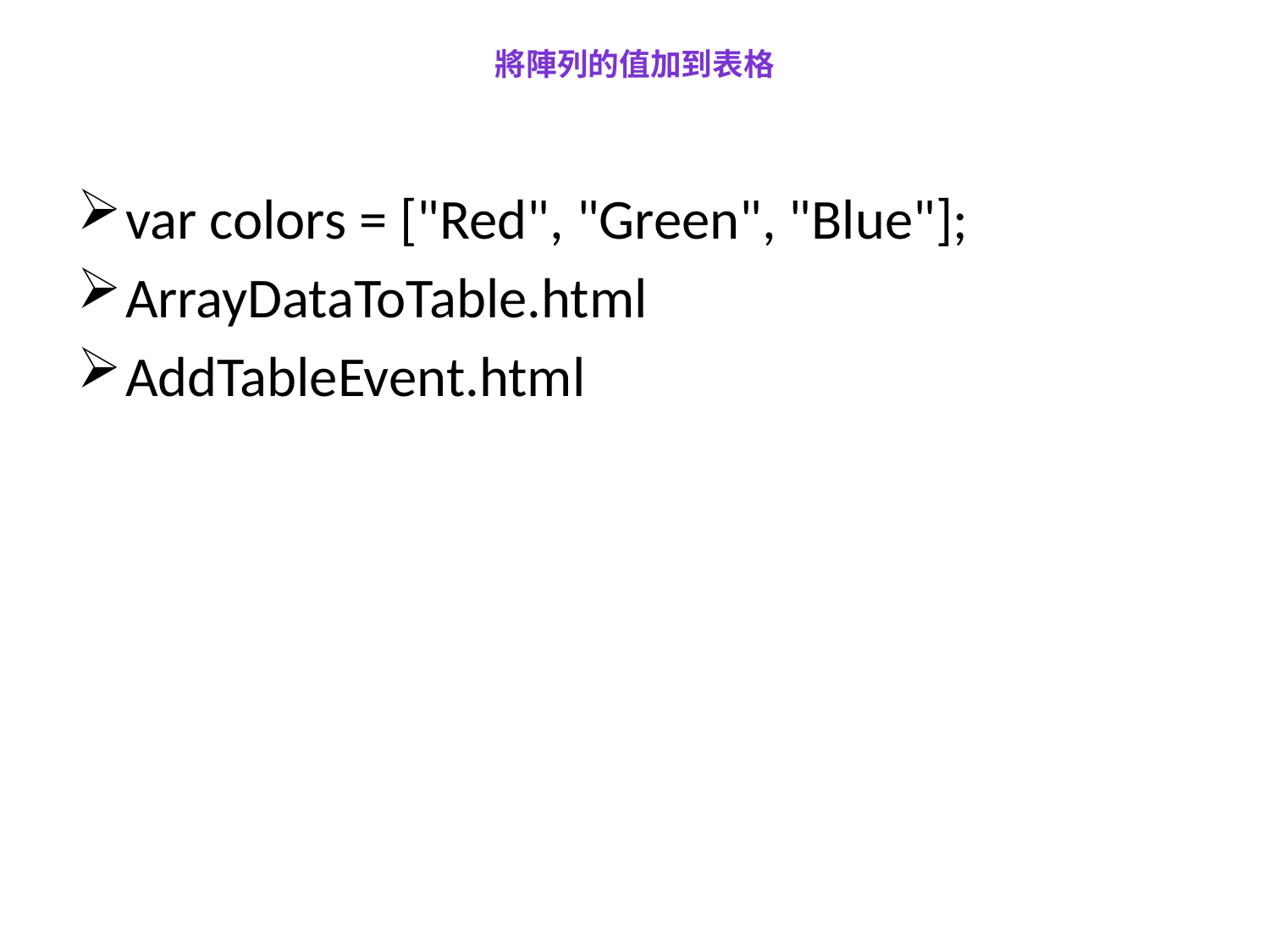

# 將陣列的值加到表格
var colors = ["Red", "Green", "Blue"];
ArrayDataToTable.html
AddTableEvent.html